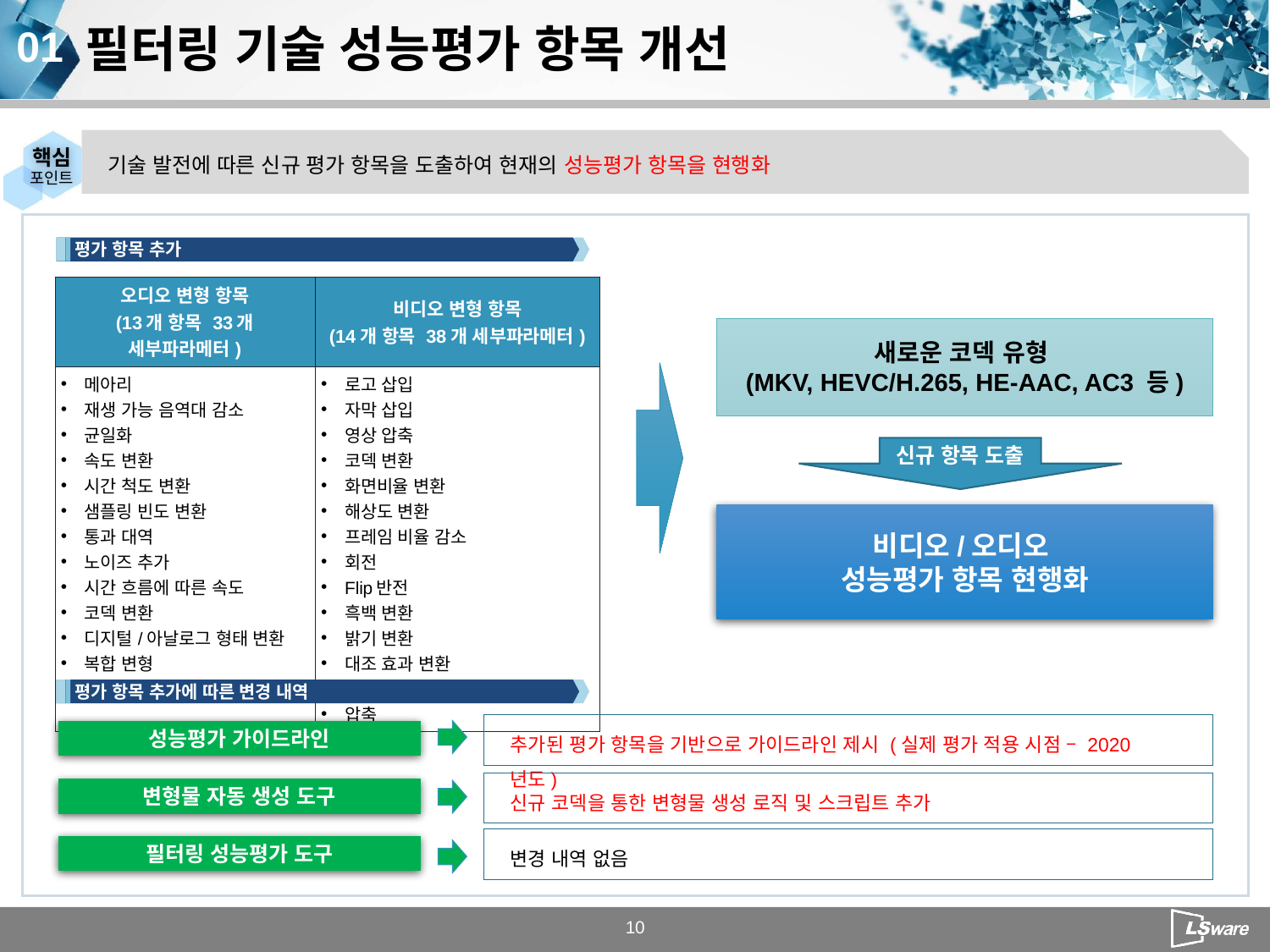

# 필터링 기술 성능평가 항목 개선
01
기술 발전에 따른 신규 평가 항목을 도출하여 현재의 성능평가 항목을 현행화

평가 항목 추가
| 오디오 변형 항목 (13개 항목 33개 세부파라메터) | 비디오 변형 항목 (14개 항목 38개 세부파라메터) |
| --- | --- |
| 메아리 재생 가능 음역대 감소 균일화 속도 변환 시간 척도 변환 샘플링 빈도 변환 통과 대역 노이즈 추가 시간 흐름에 따른 속도 코덱 변환 디지털/아날로그 형태 변환 복합 변형 압축 | 로고 삽입 자막 삽입 영상 압축 코덱 변환 화면비율 변환 해상도 변환 프레임 비율 감소 회전 Flip반전 흑백 변환 밝기 변환 대조 효과 변환 복합 변형 압축 |
새로운 코덱 유형
(MKV, HEVC/H.265, HE-AAC, AC3 등)

신규 항목 도출

비디오/오디오
성능평가 항목 현행화

평가 항목 추가에 따른 변경 내역

추가된 평가 항목을 기반으로 가이드라인 제시 (실제 평가 적용 시점 – 2020년도)

성능평가 가이드라인

신규 코덱을 통한 변형물 생성 로직 및 스크립트 추가
변형물 자동 생성 도구

변경 내역 없음

필터링 성능평가 도구